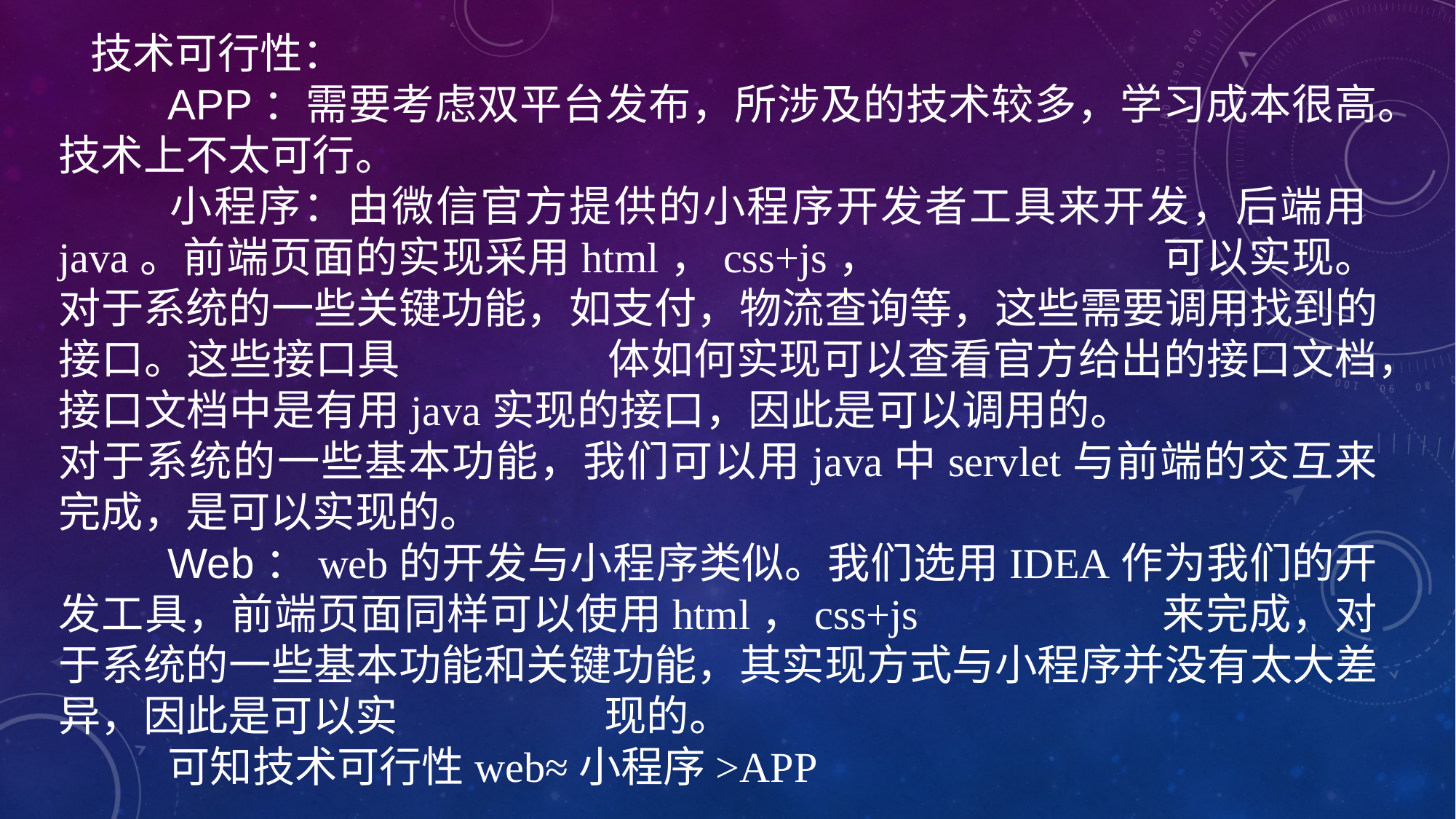

技术可行性：
	APP：需要考虑双平台发布，所涉及的技术较多，学习成本很高。技术上不太可行。
	小程序：由微信官方提供的小程序开发者工具来开发，后端用java。前端页面的实现采用html，css+js，			可以实现。对于系统的一些关键功能，如支付，物流查询等，这些需要调用找到的接口。这些接口具		体如何实现可以查看官方给出的接口文档，接口文档中是有用java实现的接口，因此是可以调用的。			对于系统的一些基本功能，我们可以用java中servlet与前端的交互来完成，是可以实现的。
	Web：web的开发与小程序类似。我们选用IDEA作为我们的开发工具，前端页面同样可以使用html，css+js			来完成，对于系统的一些基本功能和关键功能，其实现方式与小程序并没有太大差异，因此是可以实		现的。
	可知技术可行性web≈小程序>APP